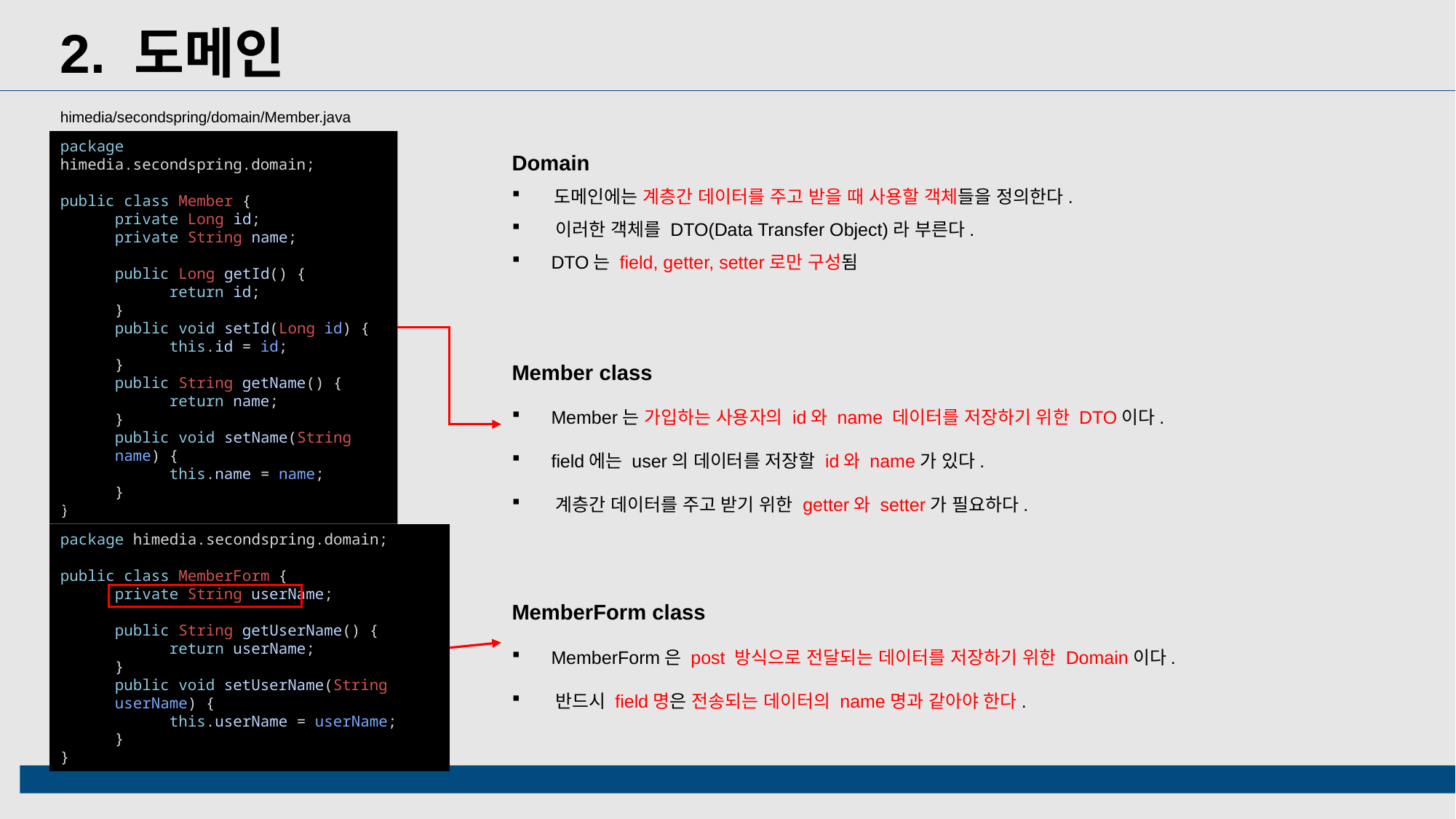

2. 도메인
himedia/secondspring/domain/Member.java
Domain
 도메인에는 계층간 데이터를 주고 받을 때 사용할 객체들을 정의한다.
 이러한 객체를 DTO(Data Transfer Object)라 부른다.
 DTO는 field, getter, setter로만 구성됨
package himedia.secondspring.domain;

public class Member {
private Long id;
private String name;

public Long getId() {
return id;
}
public void setId(Long id) {
this.id = id;
}
public String getName() {
return name;
}
public void setName(String name) {
this.name = name;
}
}
Member class
 Member는 가입하는 사용자의 id와 name 데이터를 저장하기 위한 DTO이다.
 field에는 user의 데이터를 저장할 id와 name가 있다.
 계층간 데이터를 주고 받기 위한 getter와 setter가 필요하다.
himedia/secondspring/domain/MemberForm.java
package himedia.secondspring.domain;

public class MemberForm {
private String userName;

public String getUserName() {
return userName;
}
public void setUserName(String userName) {
this.userName = userName;
}
}
MemberForm class
 MemberForm은 post 방식으로 전달되는 데이터를 저장하기 위한 Domain이다.
 반드시 field명은 전송되는 데이터의 name명과 같아야 한다.